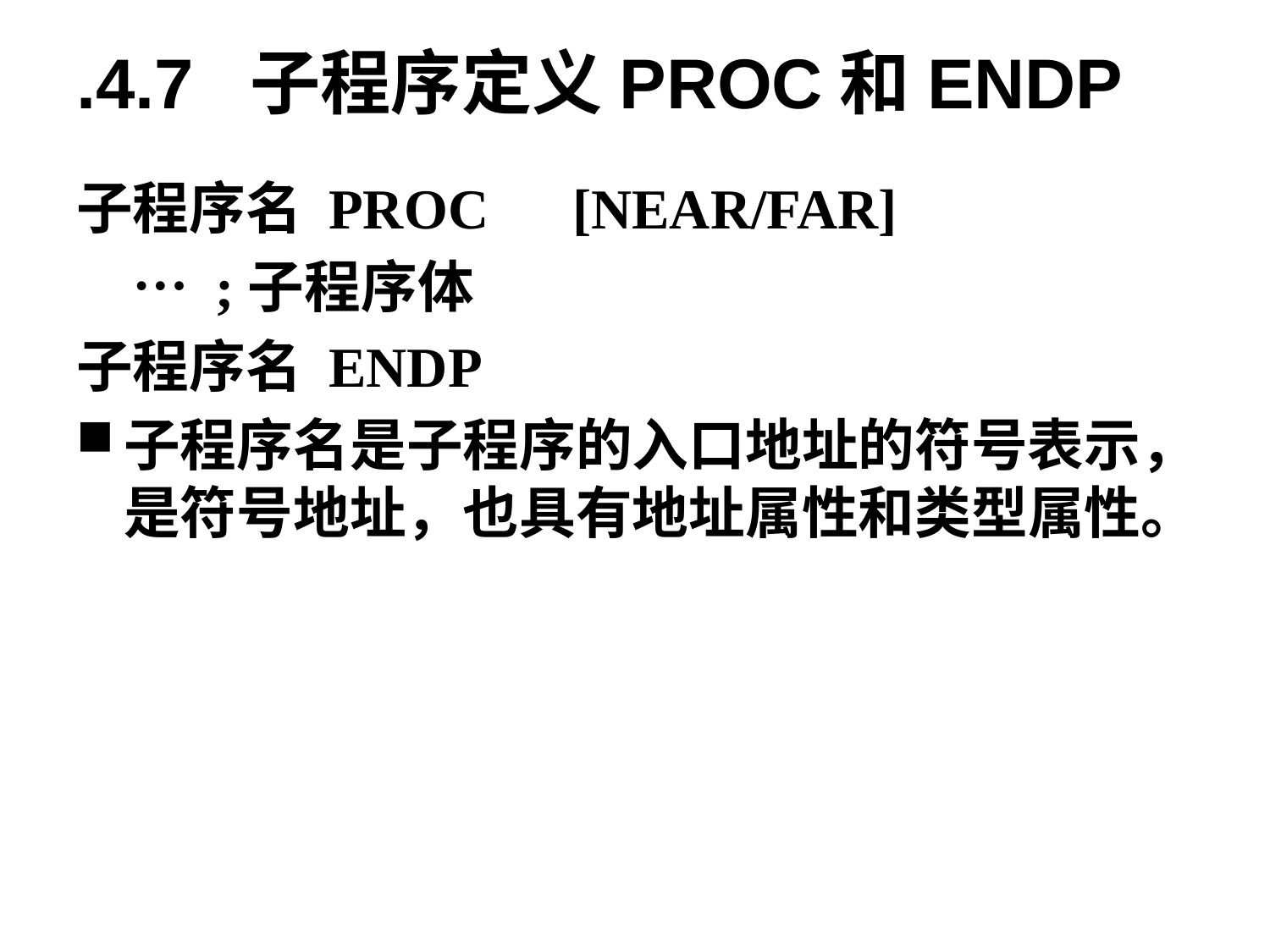

# .4.7  子程序定义PROC和ENDP
子程序名 PROC　[NEAR/FAR]
　… ;子程序体
子程序名 ENDP
子程序名是子程序的入口地址的符号表示，是符号地址，也具有地址属性和类型属性。